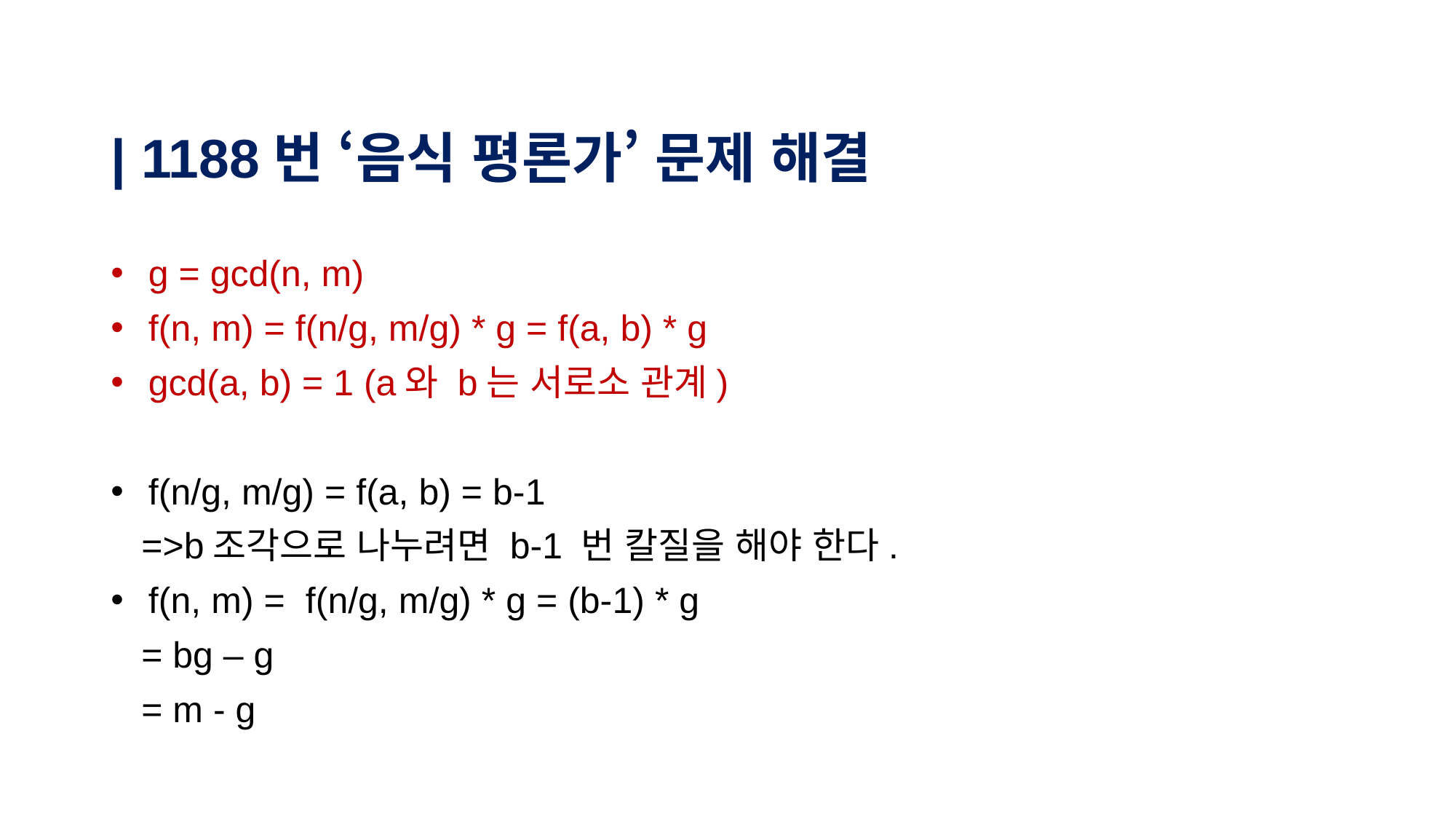

# | 1188번 ‘음식 평론가’ 문제 해결
 g = gcd(n, m)
 f(n, m) = f(n/g, m/g) * g = f(a, b) * g
 gcd(a, b) = 1 (a와 b는 서로소 관계)

 f(n/g, m/g) = f(a, b) = b-1
   =>b조각으로 나누려면 b-1 번 칼질을 해야 한다.
 f(n, m) =  f(n/g, m/g) * g = (b-1) * g
   = bg – g
   = m - g